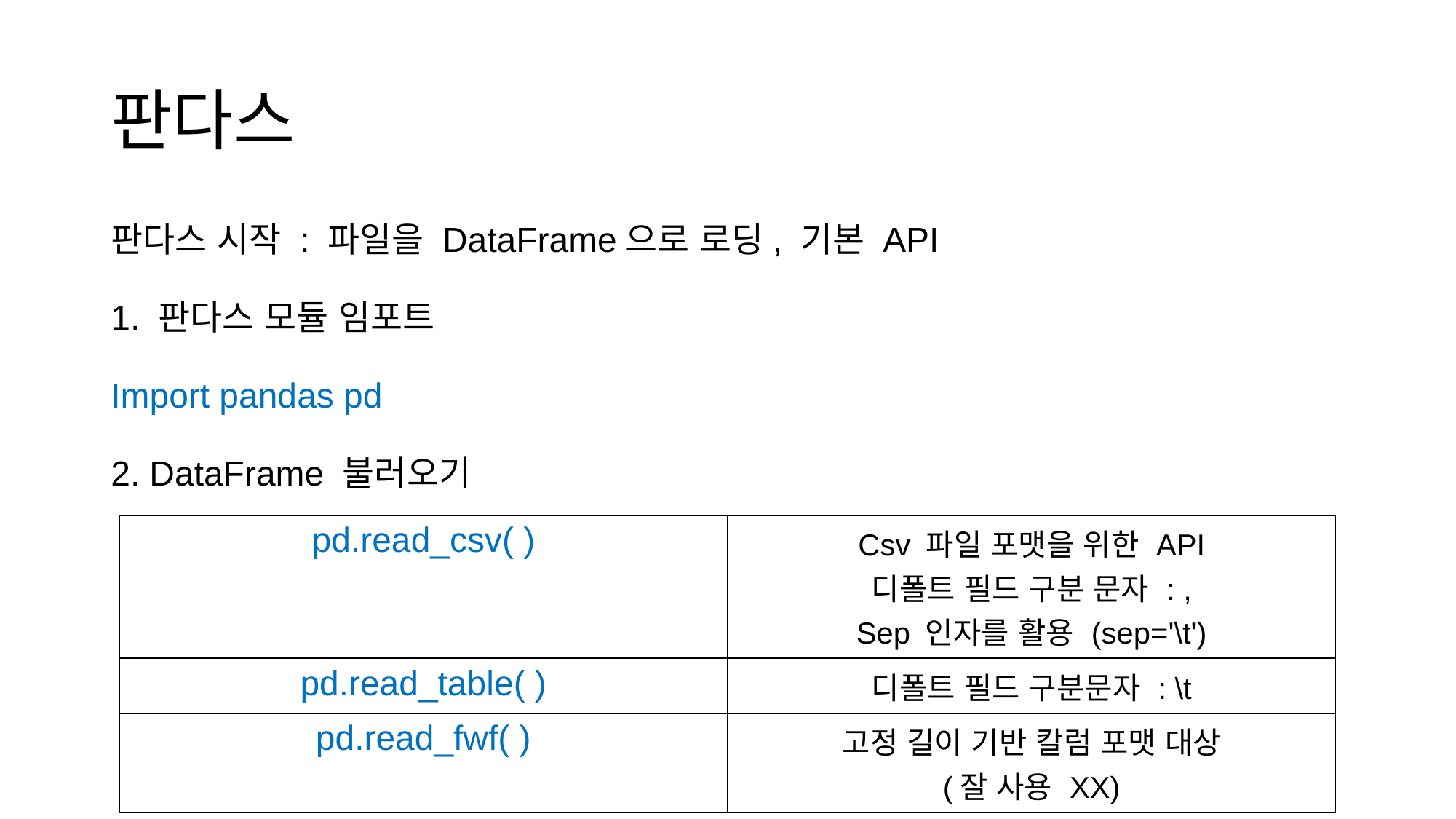

# 판다스
판다스 시작 : 파일을 DataFrame으로 로딩, 기본 API
1. 판다스 모듈 임포트
Import pandas pd
2. DataFrame 불러오기
| pd.read\_csv( ) | Csv 파일 포맷을 위한 API 디폴트 필드 구분 문자 : , Sep 인자를 활용 (sep='\t') |
| --- | --- |
| pd.read\_table( ) | 디폴트 필드 구분문자 : \t |
| pd.read\_fwf( ) | 고정 길이 기반 칼럼 포맷 대상 (잘 사용 XX) |